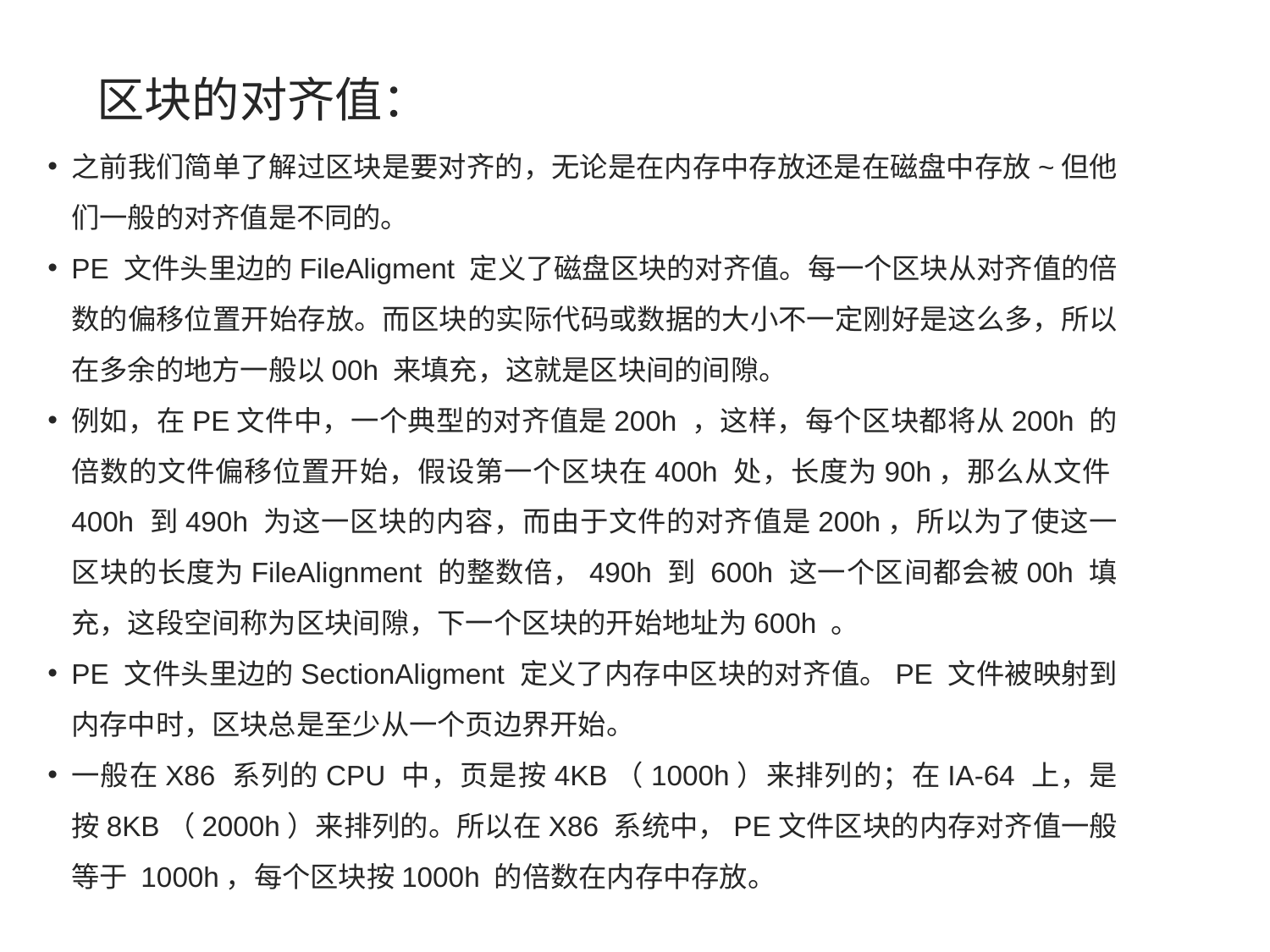

# 区块的对齐值：
之前我们简单了解过区块是要对齐的，无论是在内存中存放还是在磁盘中存放~但他们一般的对齐值是不同的。
PE 文件头里边的FileAligment 定义了磁盘区块的对齐值。每一个区块从对齐值的倍数的偏移位置开始存放。而区块的实际代码或数据的大小不一定刚好是这么多，所以在多余的地方一般以00h 来填充，这就是区块间的间隙。
例如，在PE文件中，一个典型的对齐值是200h ，这样，每个区块都将从200h 的倍数的文件偏移位置开始，假设第一个区块在400h 处，长度为90h，那么从文件400h 到490h 为这一区块的内容，而由于文件的对齐值是200h，所以为了使这一区块的长度为FileAlignment 的整数倍，490h 到 600h 这一个区间都会被00h 填充，这段空间称为区块间隙，下一个区块的开始地址为600h 。
PE 文件头里边的SectionAligment 定义了内存中区块的对齐值。PE 文件被映射到内存中时，区块总是至少从一个页边界开始。
一般在X86 系列的CPU 中，页是按4KB（1000h）来排列的；在IA-64 上，是按8KB（2000h）来排列的。所以在X86 系统中，PE文件区块的内存对齐值一般等于 1000h，每个区块按1000h 的倍数在内存中存放。